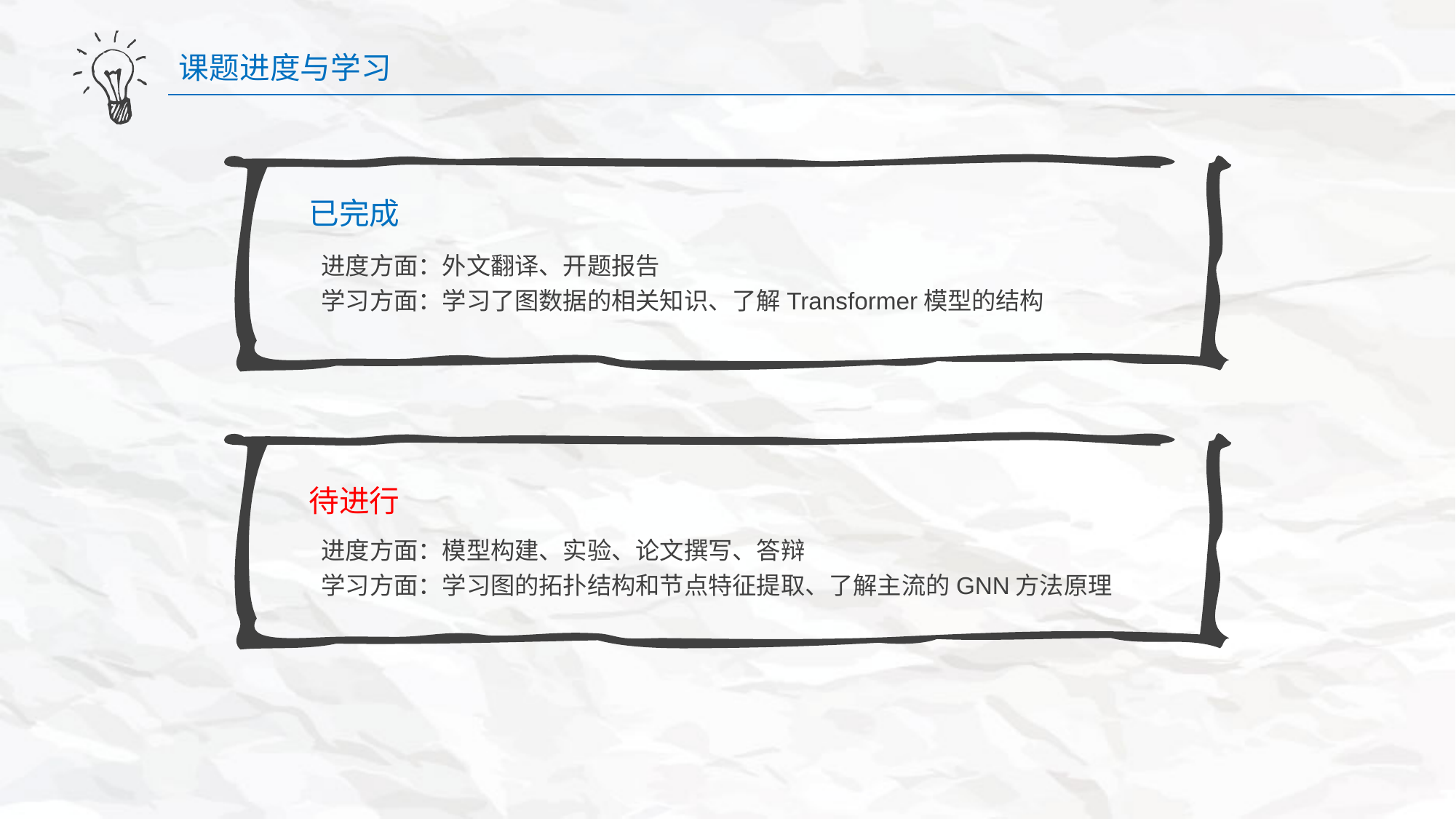

课题进度与学习

已完成
进度方面：外文翻译、开题报告
学习方面：学习了图数据的相关知识、了解Transformer模型的结构

待进行
进度方面：模型构建、实验、论文撰写、答辩
学习方面：学习图的拓扑结构和节点特征提取、了解主流的GNN方法原理